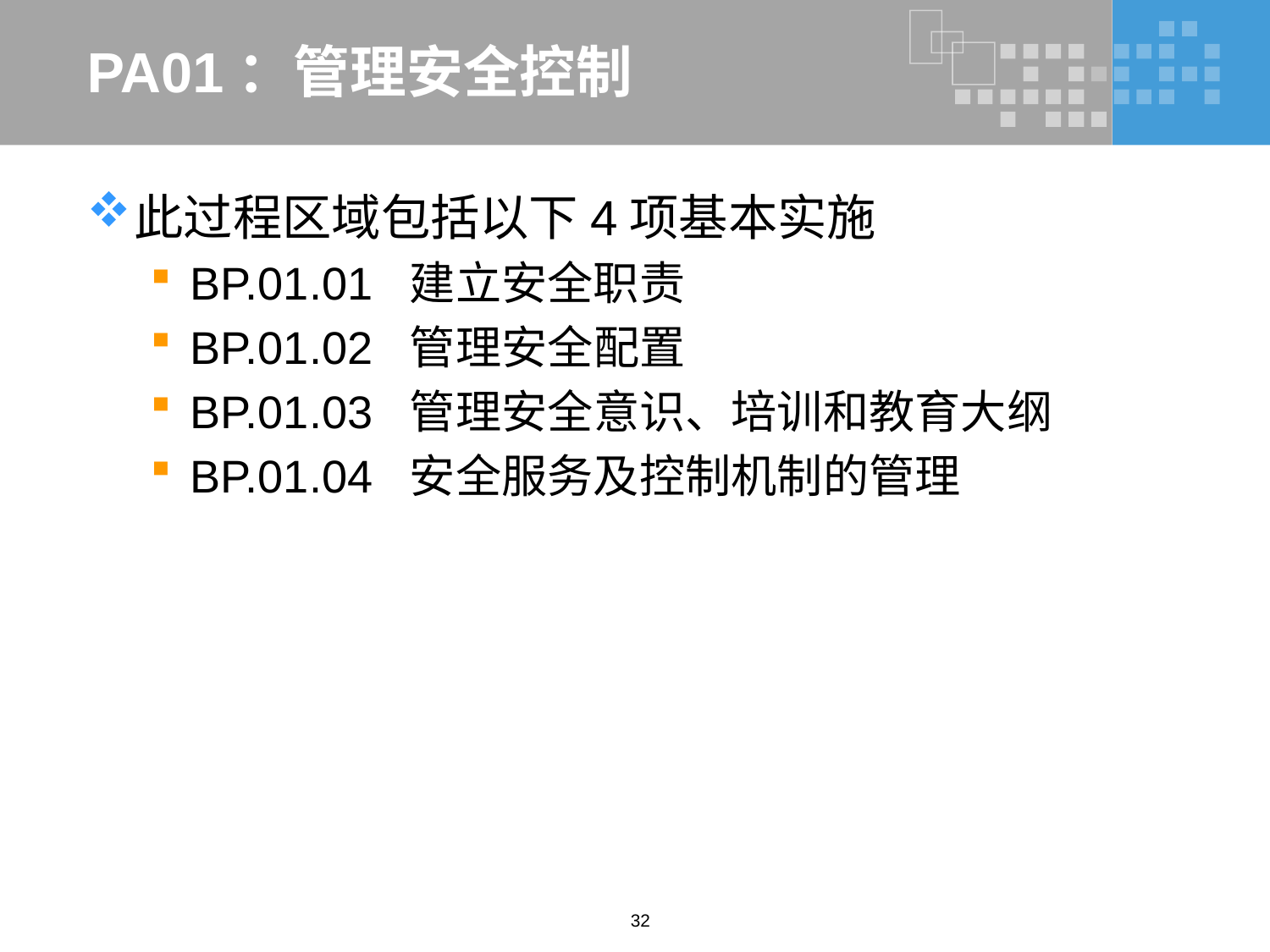

# PA01：管理安全控制
此过程区域包括以下4项基本实施
BP.01.01  建立安全职责
BP.01.02  管理安全配置
BP.01.03  管理安全意识、培训和教育大纲
BP.01.04  安全服务及控制机制的管理
32